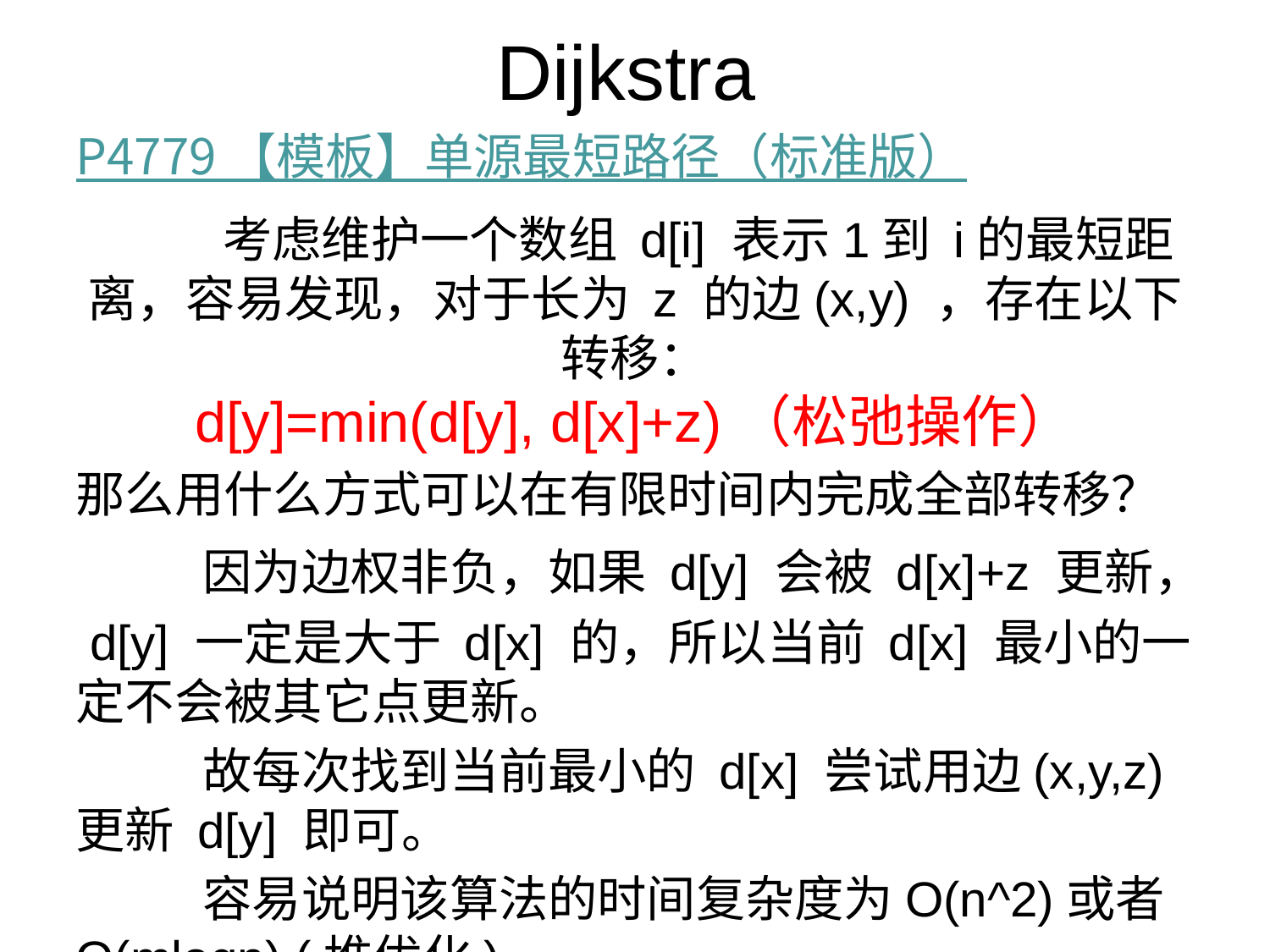

Dijkstra
P4779 【模板】单源最短路径（标准版）
	考虑维护一个数组 d[i] 表示1到 i的最短距离，容易发现，对于长为 z 的边(x,y) ，存在以下转移：
d[y]=min(d[y], d[x]+z)（松弛操作）
那么用什么方式可以在有限时间内完成全部转移？
	因为边权非负，如果 d[y] 会被 d[x]+z 更新，
 d[y] 一定是大于 d[x] 的，所以当前 d[x] 最小的一定不会被其它点更新。
	故每次找到当前最小的 d[x] 尝试用边(x,y,z)更新 d[y] 即可。
	容易说明该算法的时间复杂度为O(n^2)或者 O(mlogn) (堆优化)